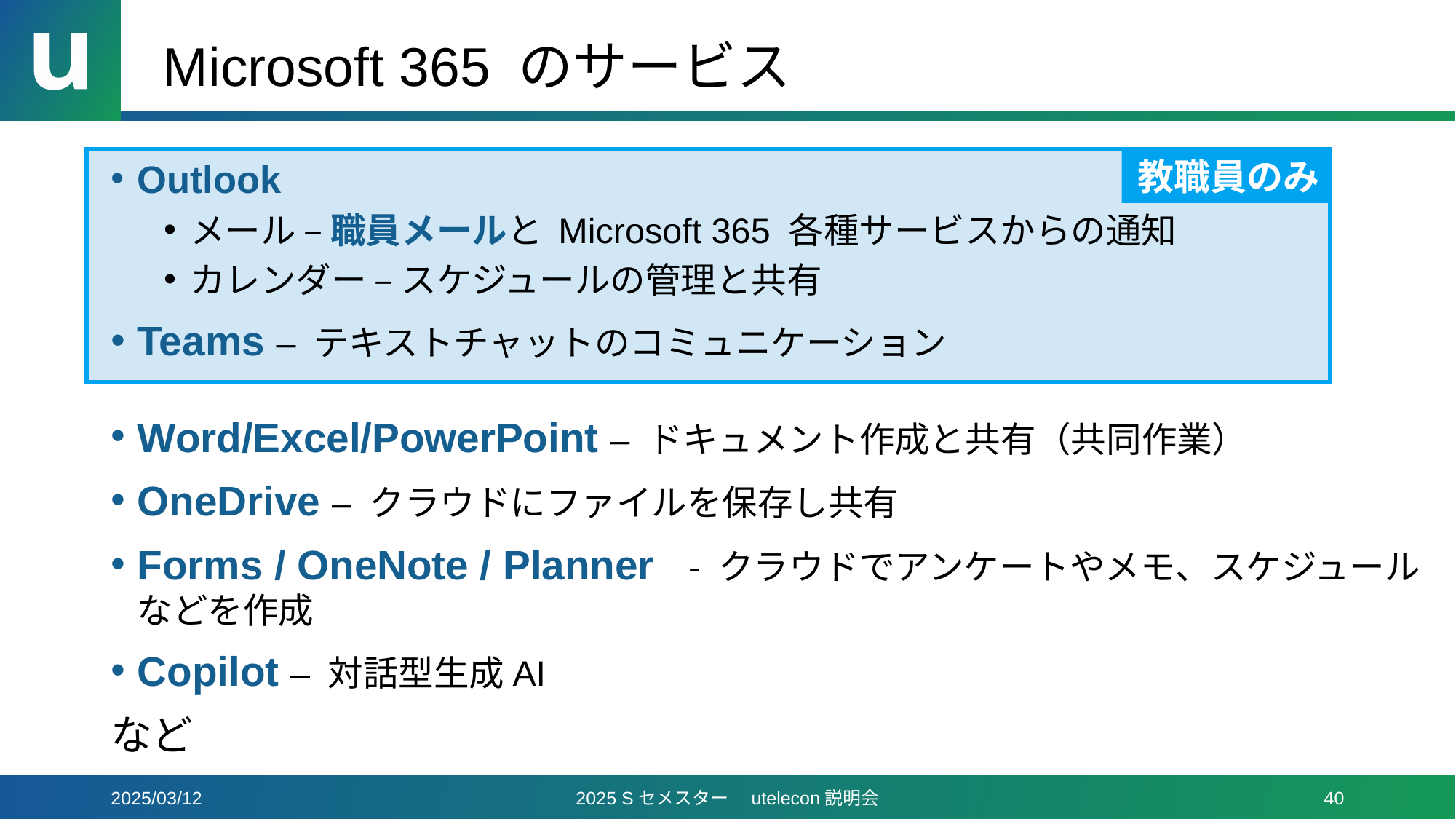

# Microsoft 365 のサービス
教職員のみ

Outlook
メール – 職員メールと Microsoft 365 各種サービスからの通知
カレンダー – スケジュールの管理と共有
Teams – テキストチャットのコミュニケーション

Word/Excel/PowerPoint – ドキュメント作成と共有（共同作業）
OneDrive – クラウドにファイルを保存し共有
Forms / OneNote / Planner   - クラウドでアンケートやメモ、スケジュールなどを作成
Copilot – 対話型生成AI
など
2025/03/12
2025 Sセメスター　utelecon説明会
40